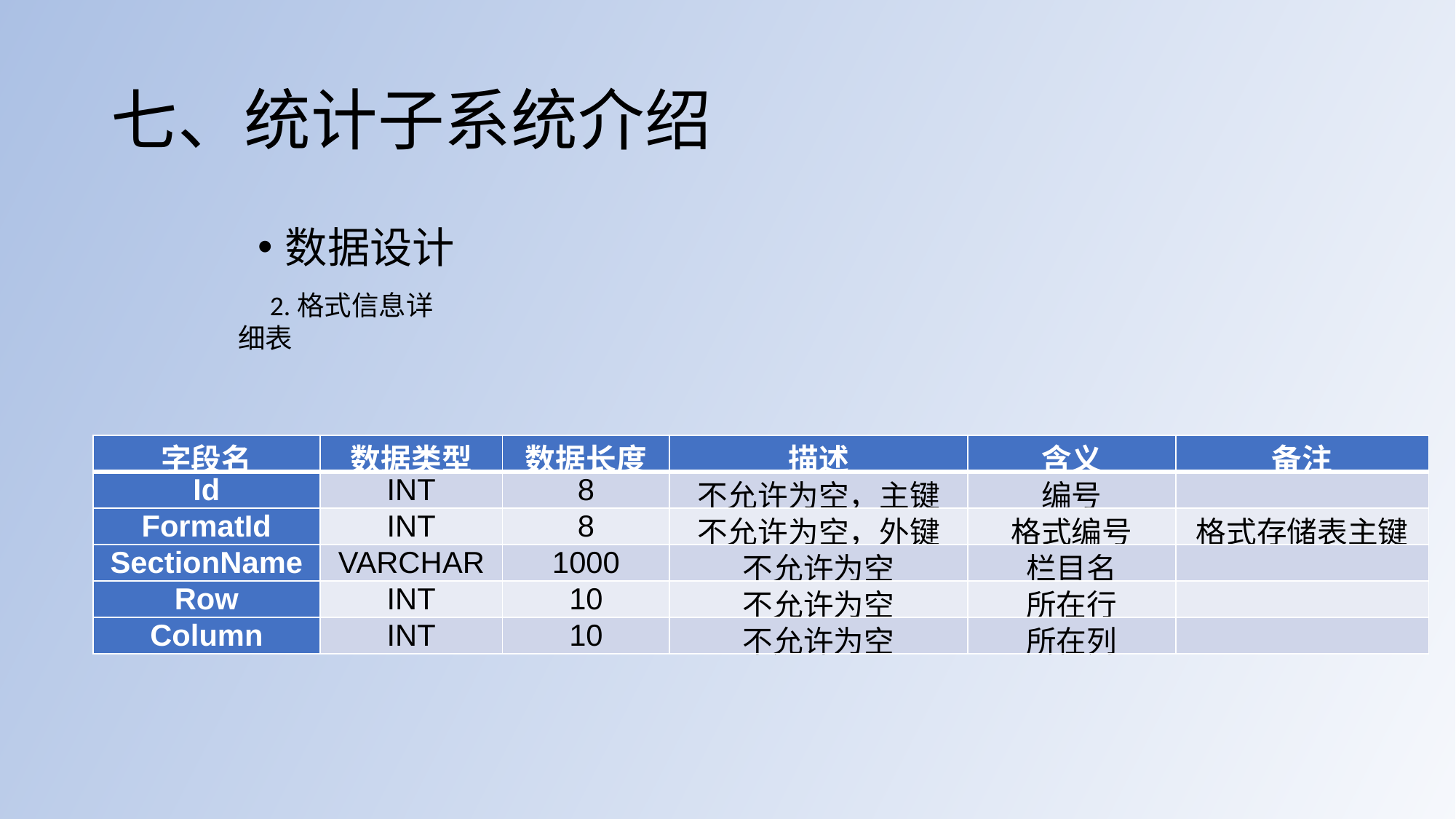

# 七、统计子系统介绍
数据设计
2.格式信息详细表
| 字段名 | 数据类型 | 数据长度 | 描述 | 含义 | 备注 |
| --- | --- | --- | --- | --- | --- |
| Id | INT | 8 | 不允许为空，主键 | 编号 |  |
| FormatId | INT | 8 | 不允许为空，外键 | 格式编号 | 格式存储表主键 |
| SectionName | VARCHAR | 1000 | 不允许为空 | 栏目名 |  |
| Row | INT | 10 | 不允许为空 | 所在行 |  |
| Column | INT | 10 | 不允许为空 | 所在列 |  |